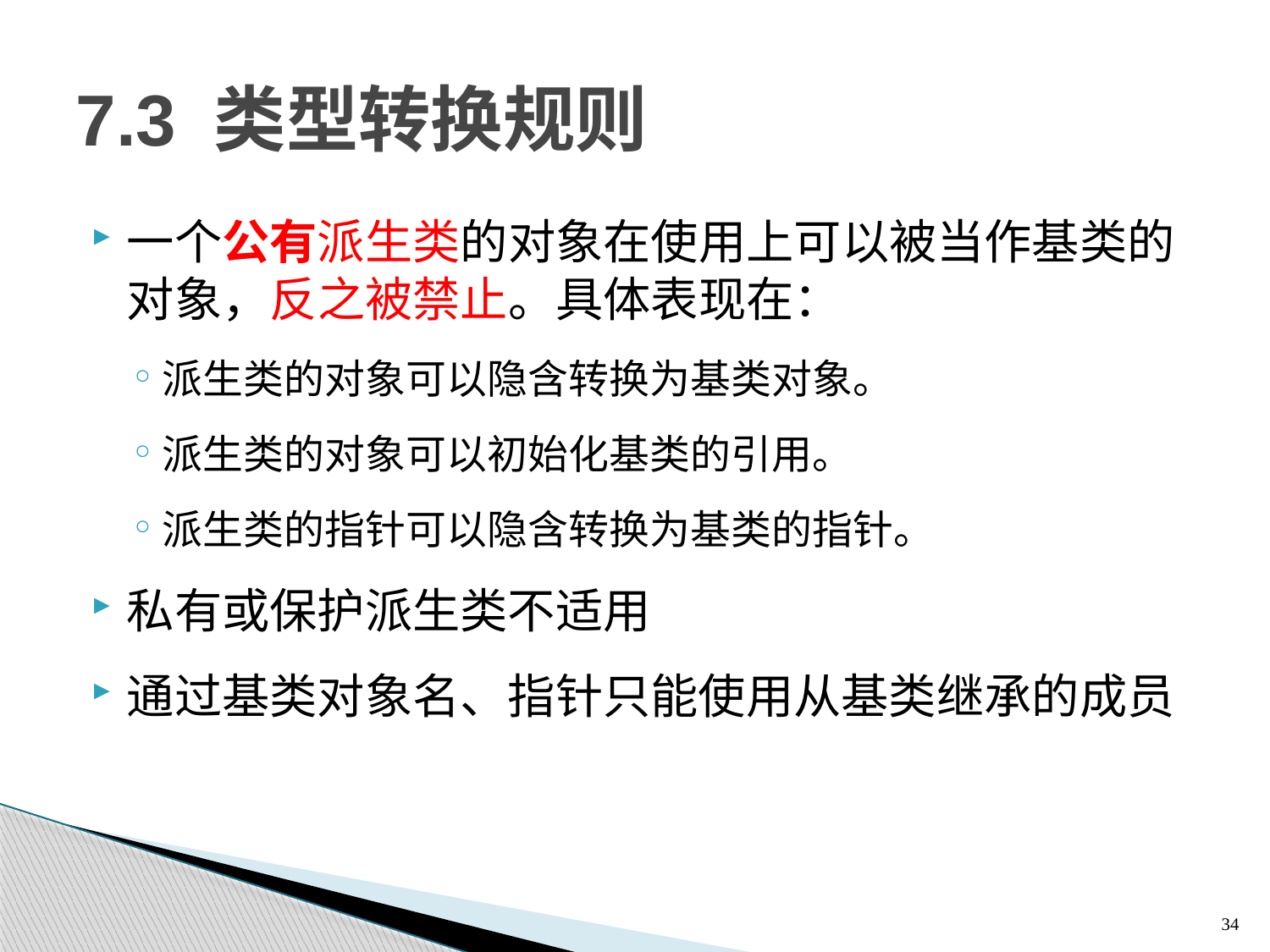

7.3 类型转换规则
# 7.3 类型转换规则
一个公有派生类的对象在使用上可以被当作基类的对象，反之被禁止。具体表现在：
派生类的对象可以隐含转换为基类对象。
派生类的对象可以初始化基类的引用。
派生类的指针可以隐含转换为基类的指针。
私有或保护派生类不适用
通过基类对象名、指针只能使用从基类继承的成员
34